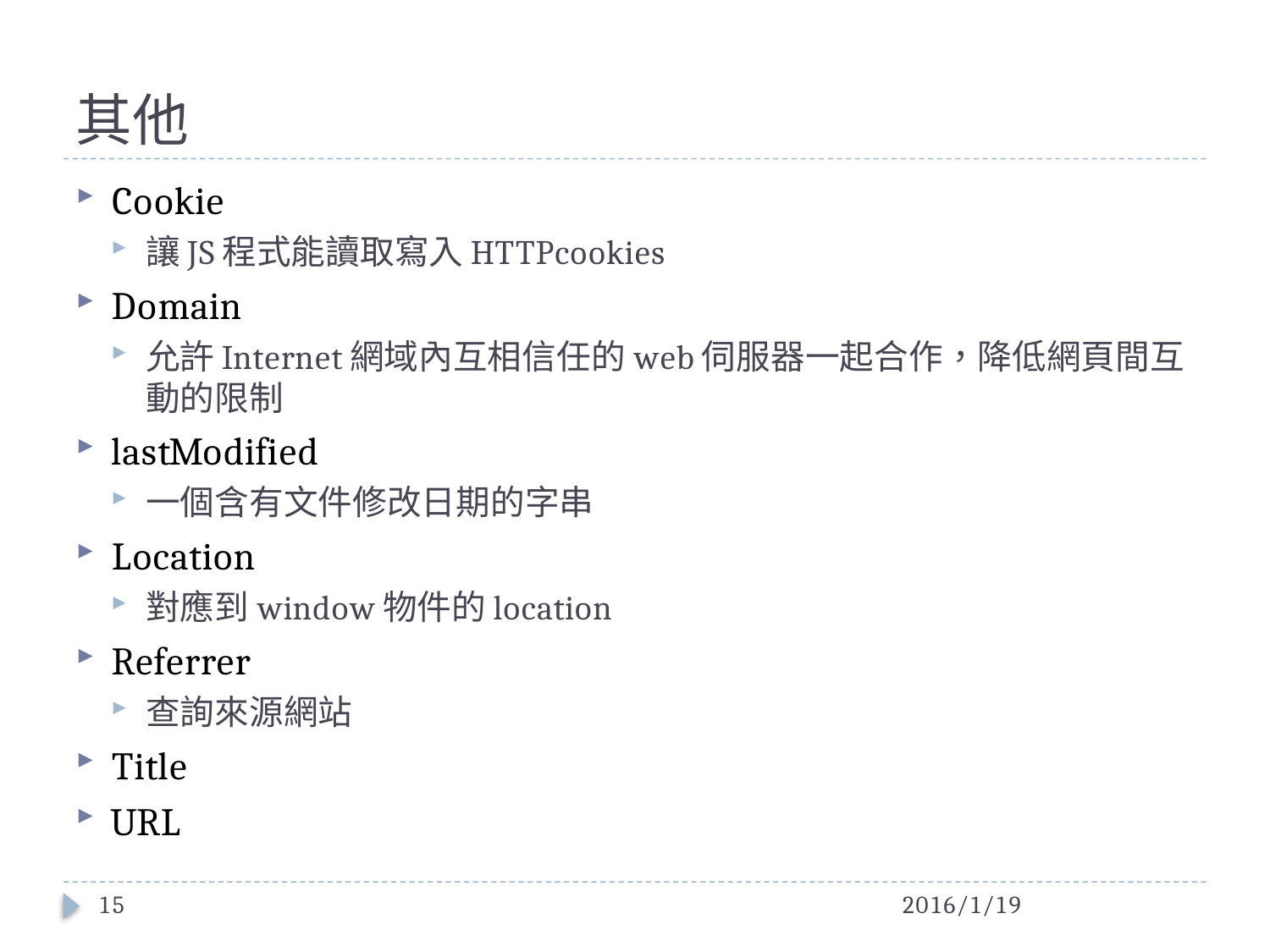

# 其他
Cookie
讓JS程式能讀取寫入HTTPcookies
Domain
允許Internet網域內互相信任的web伺服器一起合作，降低網頁間互動的限制
lastModified
一個含有文件修改日期的字串
Location
對應到window物件的location
Referrer
查詢來源網站
Title
URL
15
2016/1/19